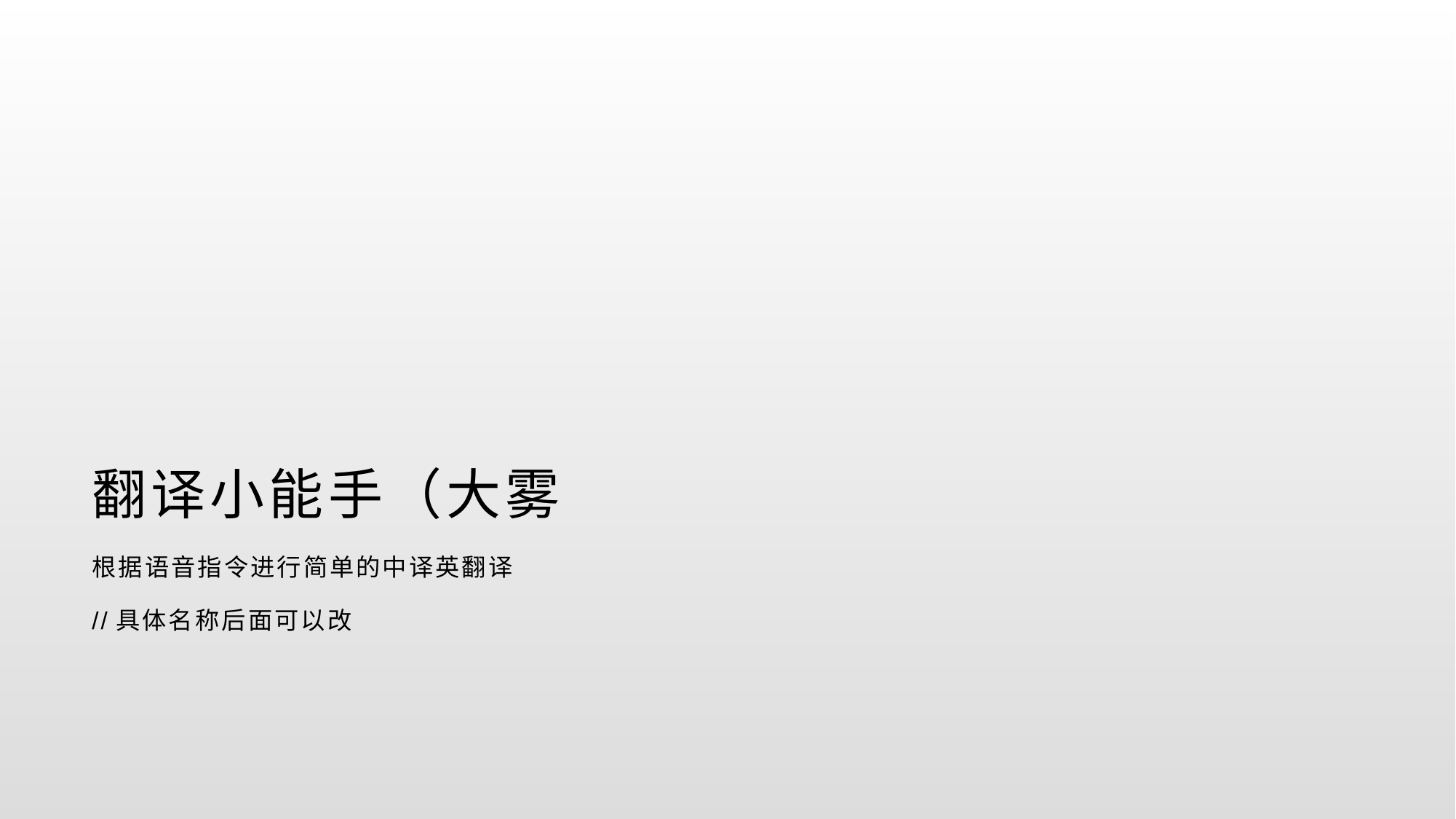

# 翻译小能手（大雾
根据语音指令进行简单的中译英翻译
//具体名称后面可以改